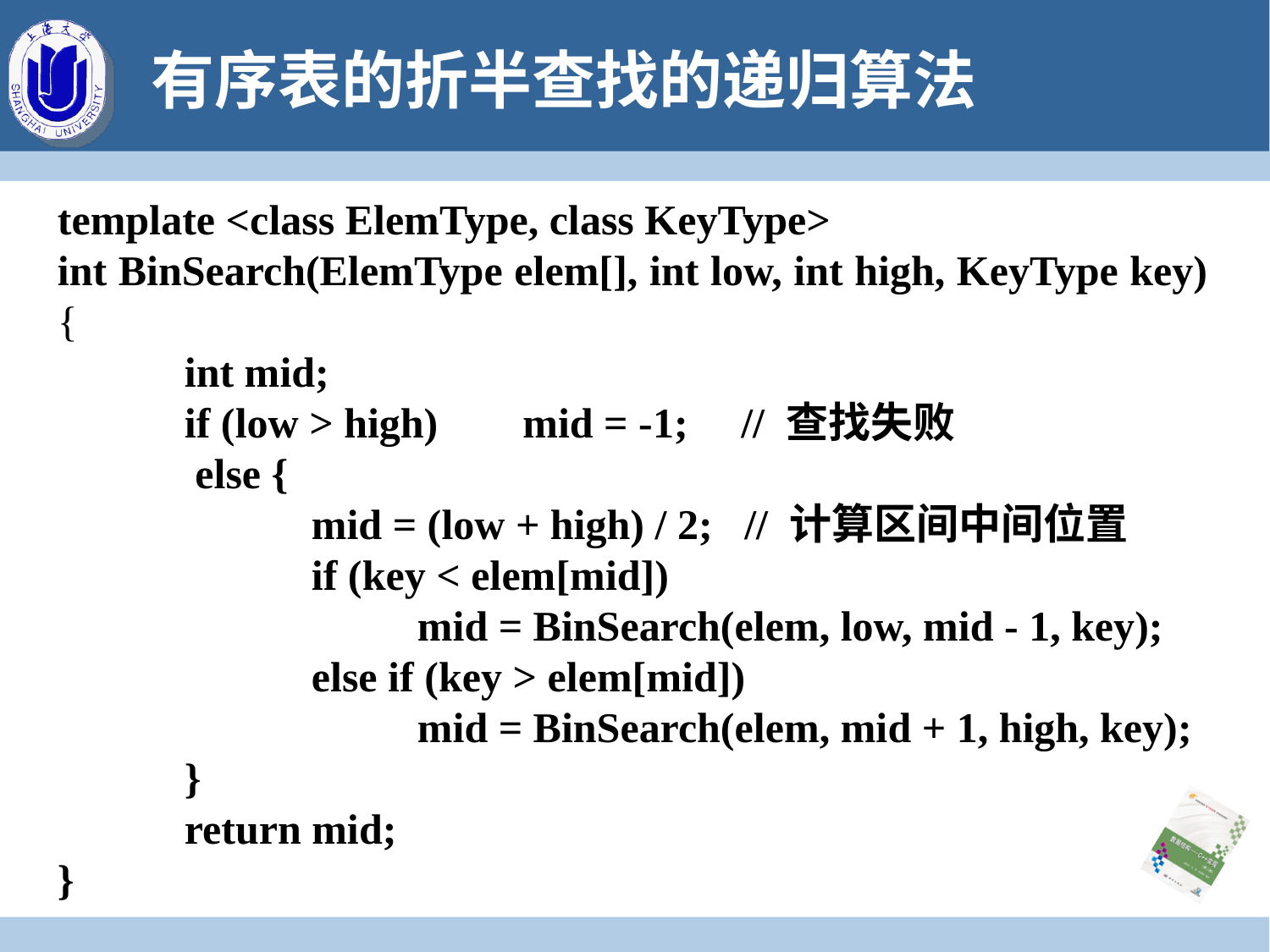

# 有序表的折半查找的递归算法
template <class ElemType, class KeyType>
int BinSearch(ElemType elem[], int low, int high, KeyType key){
	int mid;
	if (low > high)        mid = -1;     // 查找失败
             else {
		mid = (low + high) / 2;   // 计算区间中间位置
		if (key < elem[mid])
		          mid = BinSearch(elem, low, mid - 1, key);
		else if (key > elem[mid])
		          mid = BinSearch(elem, mid + 1, high, key);
	}
	return mid;
}